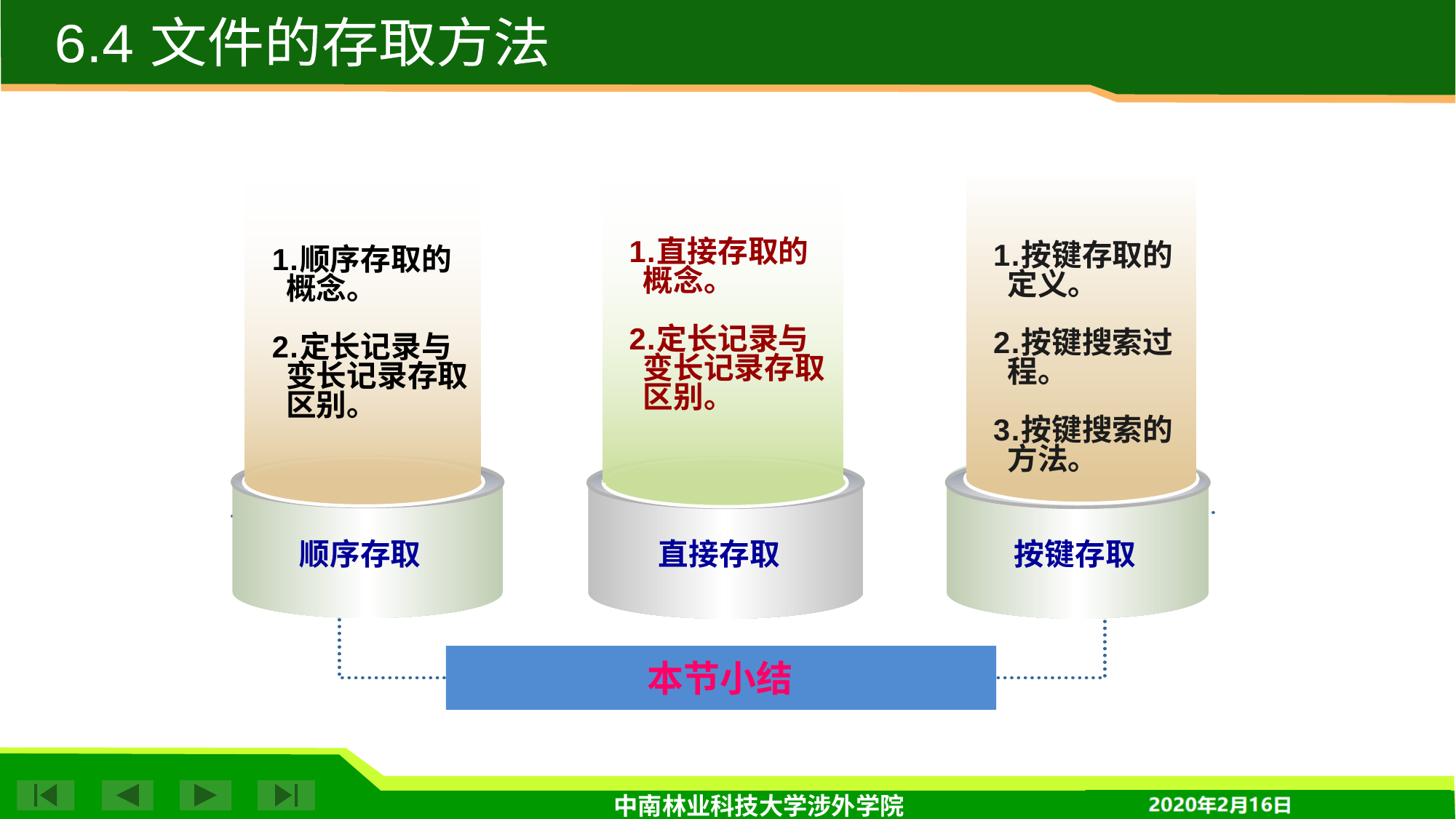

6.4 文件的存取方法

直接存取的概念。

定长记录与变长记录存取区别。
按键存取的定义。

按键搜索过程。

按键搜索的方法。
顺序存取的概念。

定长记录与变长记录存取区别。

顺序存取
直接存取
按键存取

本节小结